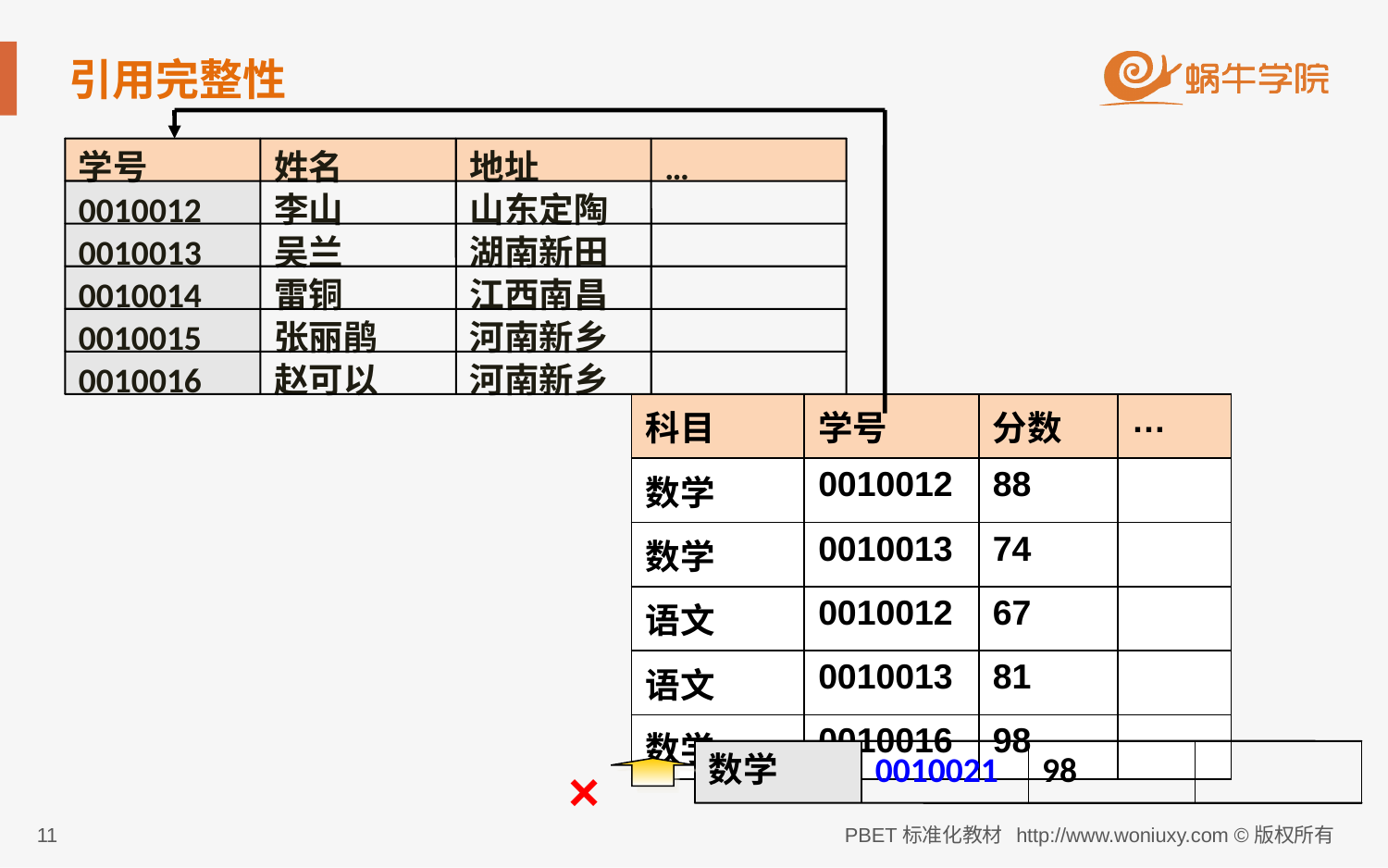

# 引用完整性

学号

姓名

地址

…

0010012

李山
山东定陶

0010013

吴兰
湖南新田

0010014

雷铜
江西南昌

0010015

张丽鹃
河南新乡

0010016

赵可以
河南新乡

| 科目 | 学号 | 分数 | … |
| --- | --- | --- | --- |
| 数学 | 0010012 | 88 |  |
| 数学 | 0010013 | 74 |  |
| 语文 | 0010012 | 67 |  |
| 语文 | 0010013 | 81 |  |
| 数学 | 0010016 | 98 |  |
数学

0010021
98

×